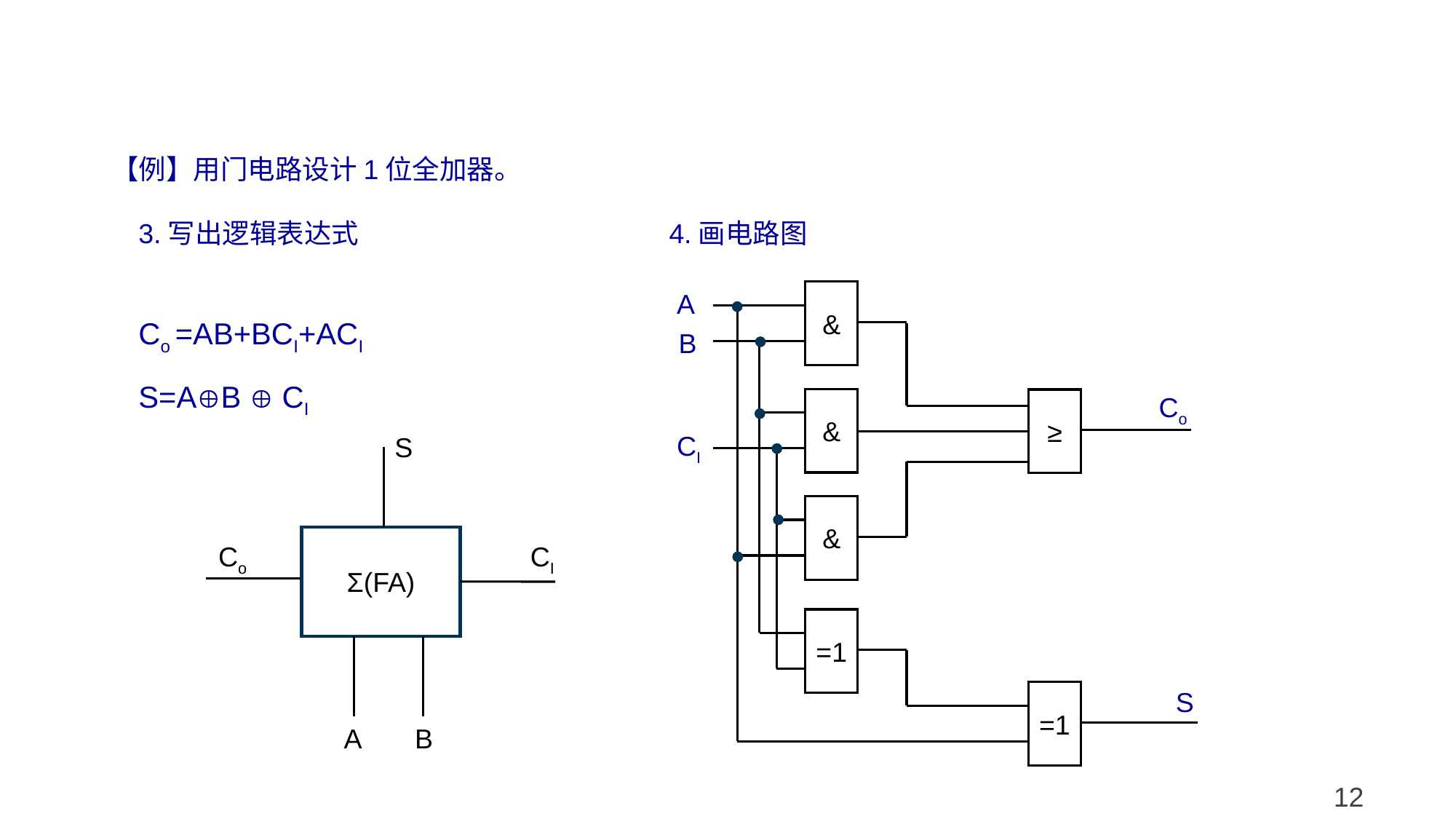

【例】用门电路设计1位全加器。
3.写出逻辑表达式
4.画电路图
A
&

B

Co
&
≥

CI

&

=1
S
=1
Co =AB+BCI+ACI
S=A⊕B ⊕ CI
S
Σ(FA)
Co
CI
A
B